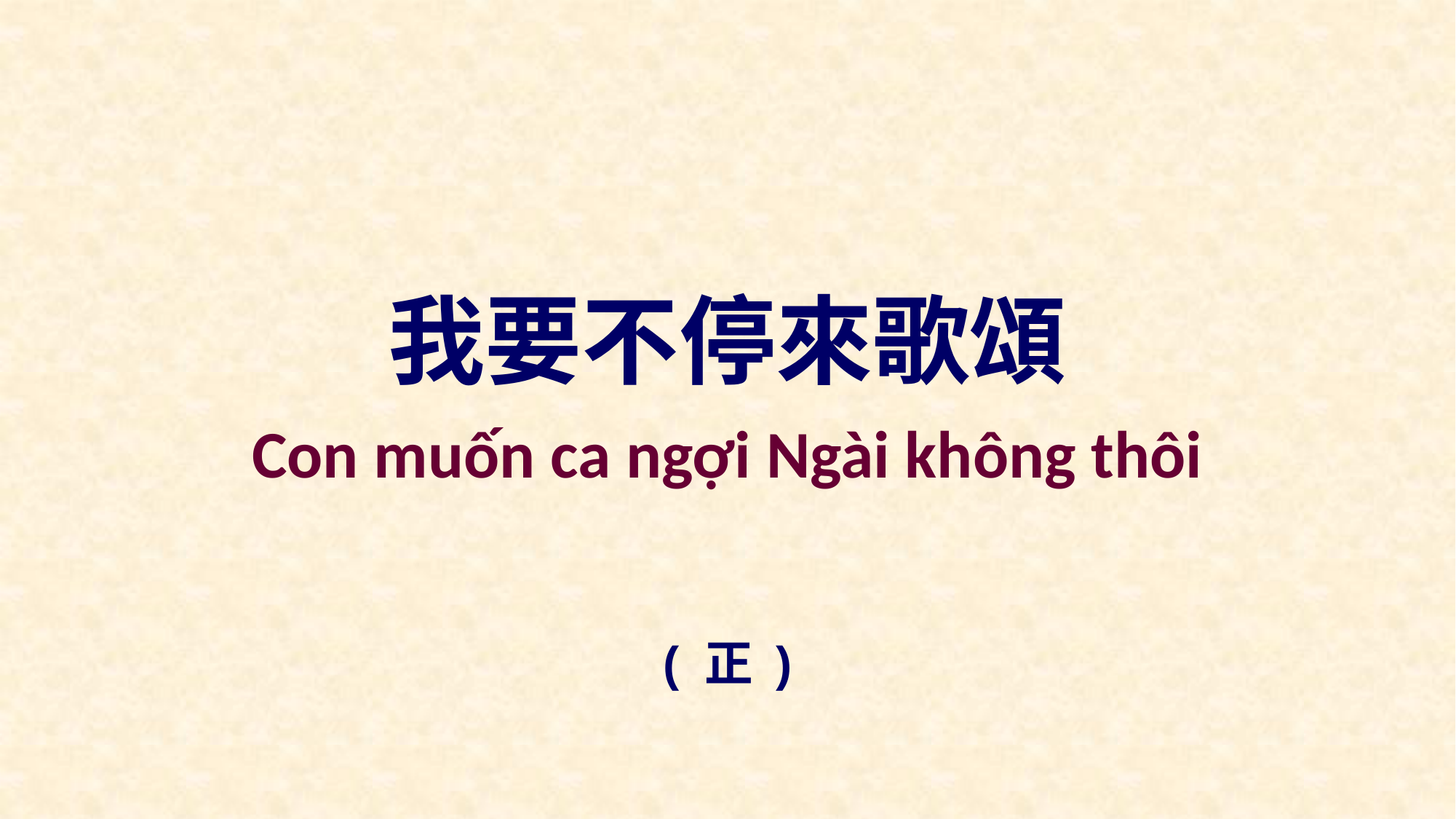

我要不停來歌頌
Con muốn ca ngợi Ngài không thôi
( 正 )